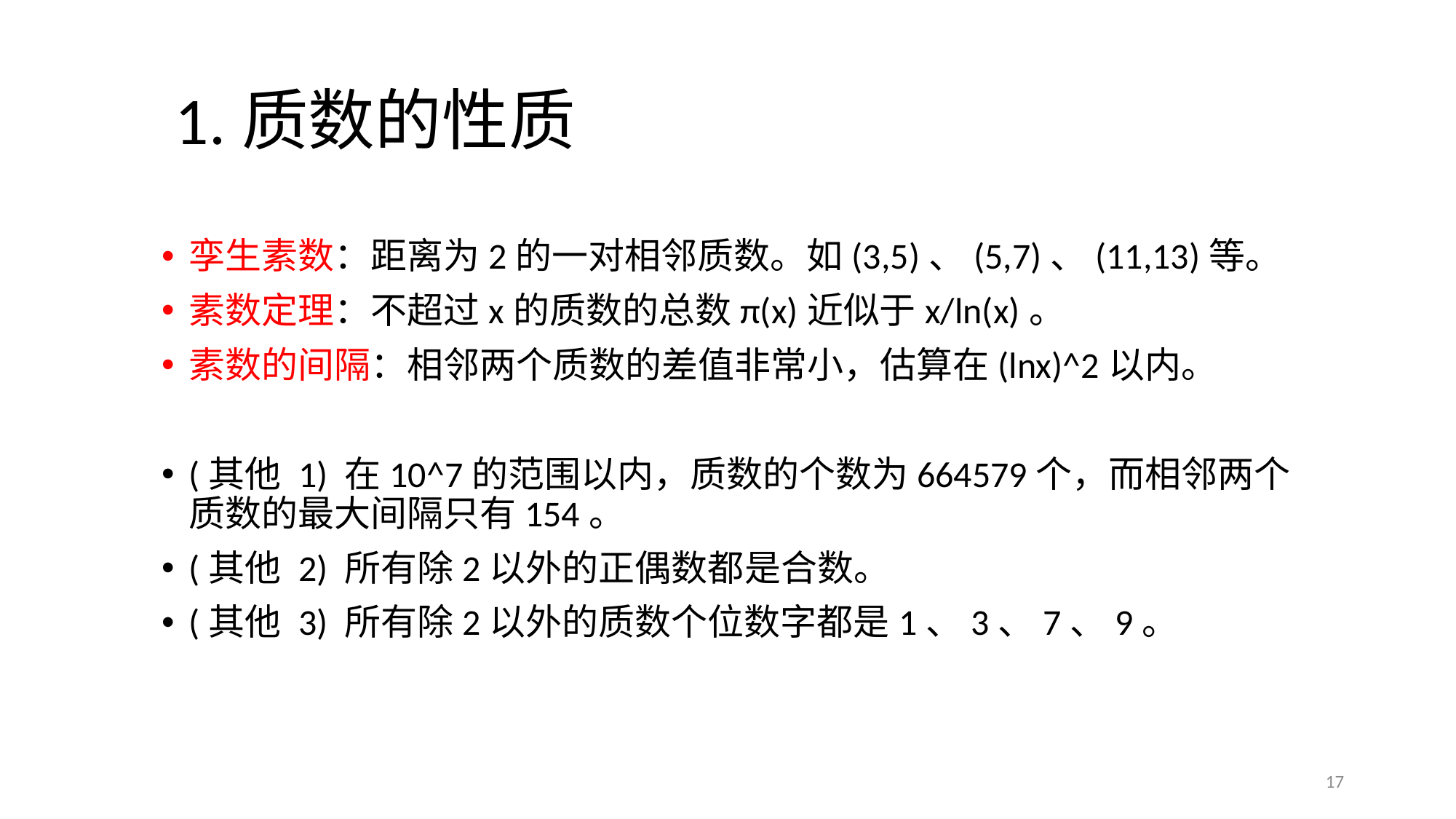

# 1.质数的性质
孪生素数：距离为2的一对相邻质数。如(3,5)、(5,7)、(11,13)等。
素数定理：不超过x的质数的总数π(x)近似于x/ln(x)。
素数的间隔：相邻两个质数的差值非常小，估算在(lnx)^2以内。

(其他 1) 在10^7的范围以内，质数的个数为664579个，而相邻两个质数的最大间隔只有154。
(其他 2) 所有除2以外的正偶数都是合数。
(其他 3) 所有除2以外的质数个位数字都是1、3、7、9。

17